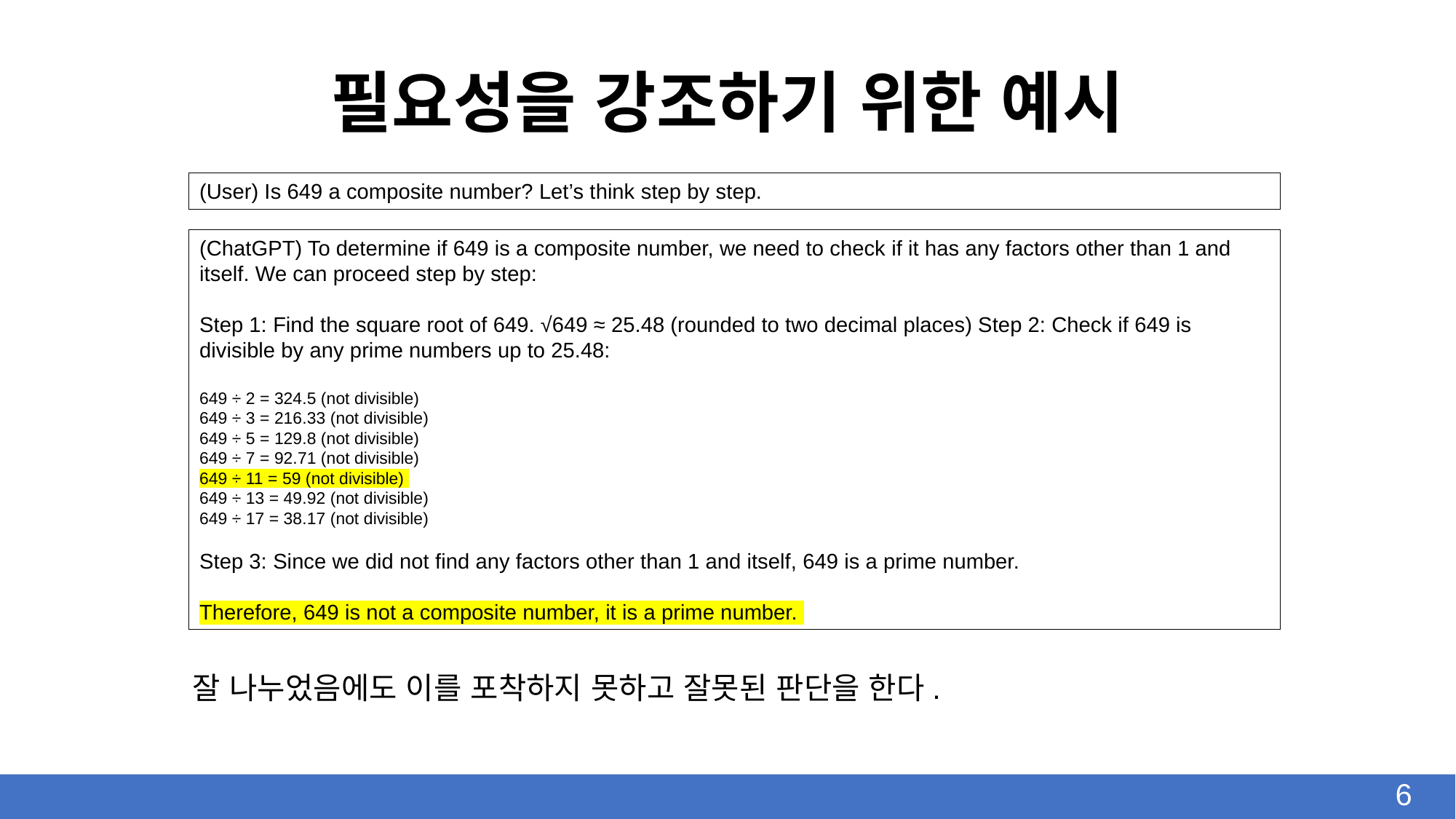

필요성을 강조하기 위한 예시
(User) Is 649 a composite number? Let’s think step by step.
(ChatGPT) To determine if 649 is a composite number, we need to check if it has any factors other than 1 and itself. We can proceed step by step:

Step 1: Find the square root of 649. √649 ≈ 25.48 (rounded to two decimal places) Step 2: Check if 649 is divisible by any prime numbers up to 25.48:

649 ÷ 2 = 324.5 (not divisible)
649 ÷ 3 = 216.33 (not divisible)
649 ÷ 5 = 129.8 (not divisible)
649 ÷ 7 = 92.71 (not divisible)
649 ÷ 11 = 59 (not divisible)
649 ÷ 13 = 49.92 (not divisible)
649 ÷ 17 = 38.17 (not divisible)

Step 3: Since we did not find any factors other than 1 and itself, 649 is a prime number.

Therefore, 649 is not a composite number, it is a prime number.
잘 나누었음에도 이를 포착하지 못하고 잘못된 판단을 한다.

6